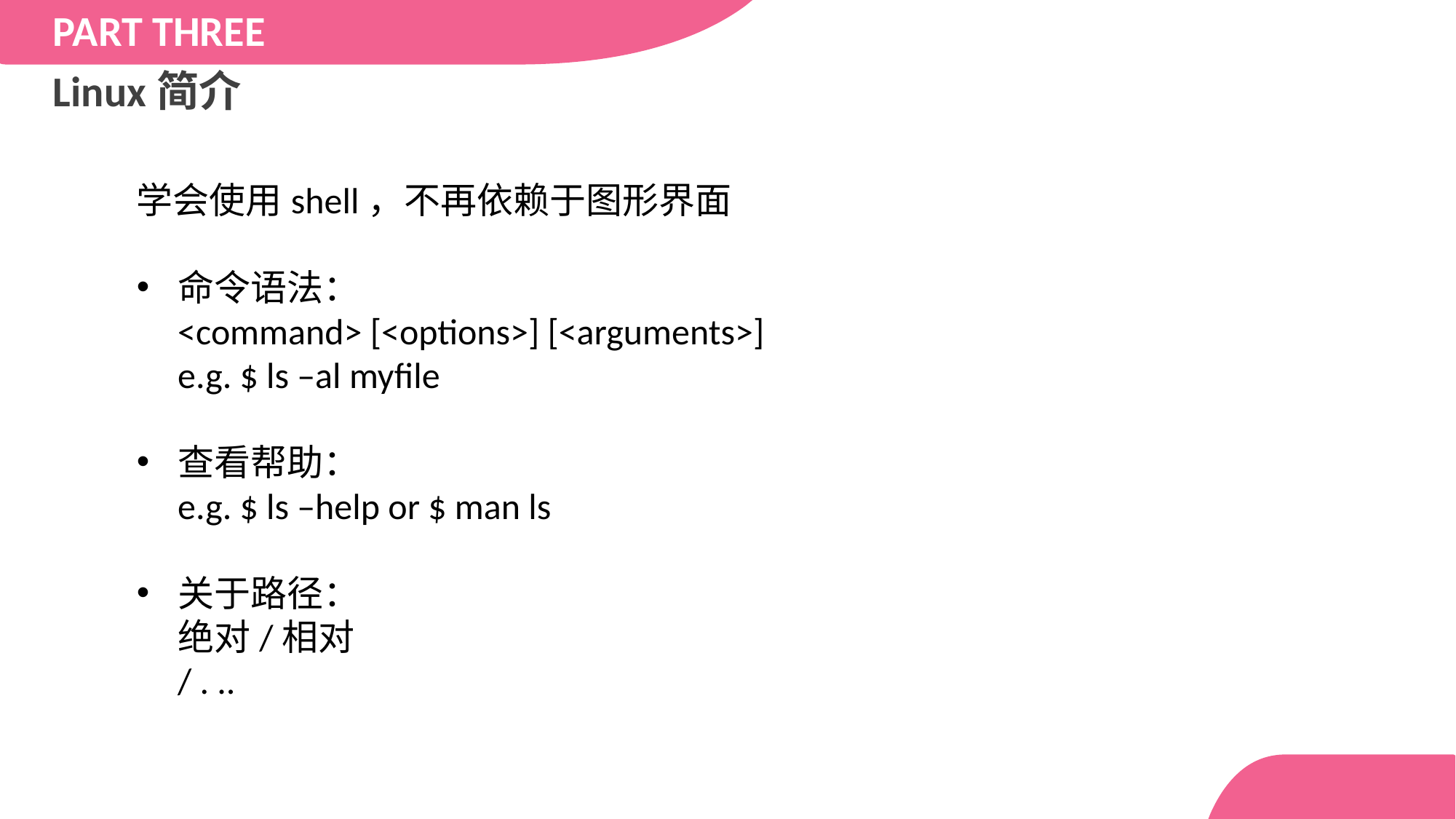

PART THREE
Linux简介
学会使用shell，不再依赖于图形界面

命令语法：
<command> [<options>] [<arguments>]
e.g. $ ls –al myfile

查看帮助：
e.g. $ ls –help or $ man ls

关于路径：
绝对/相对
/ . ..